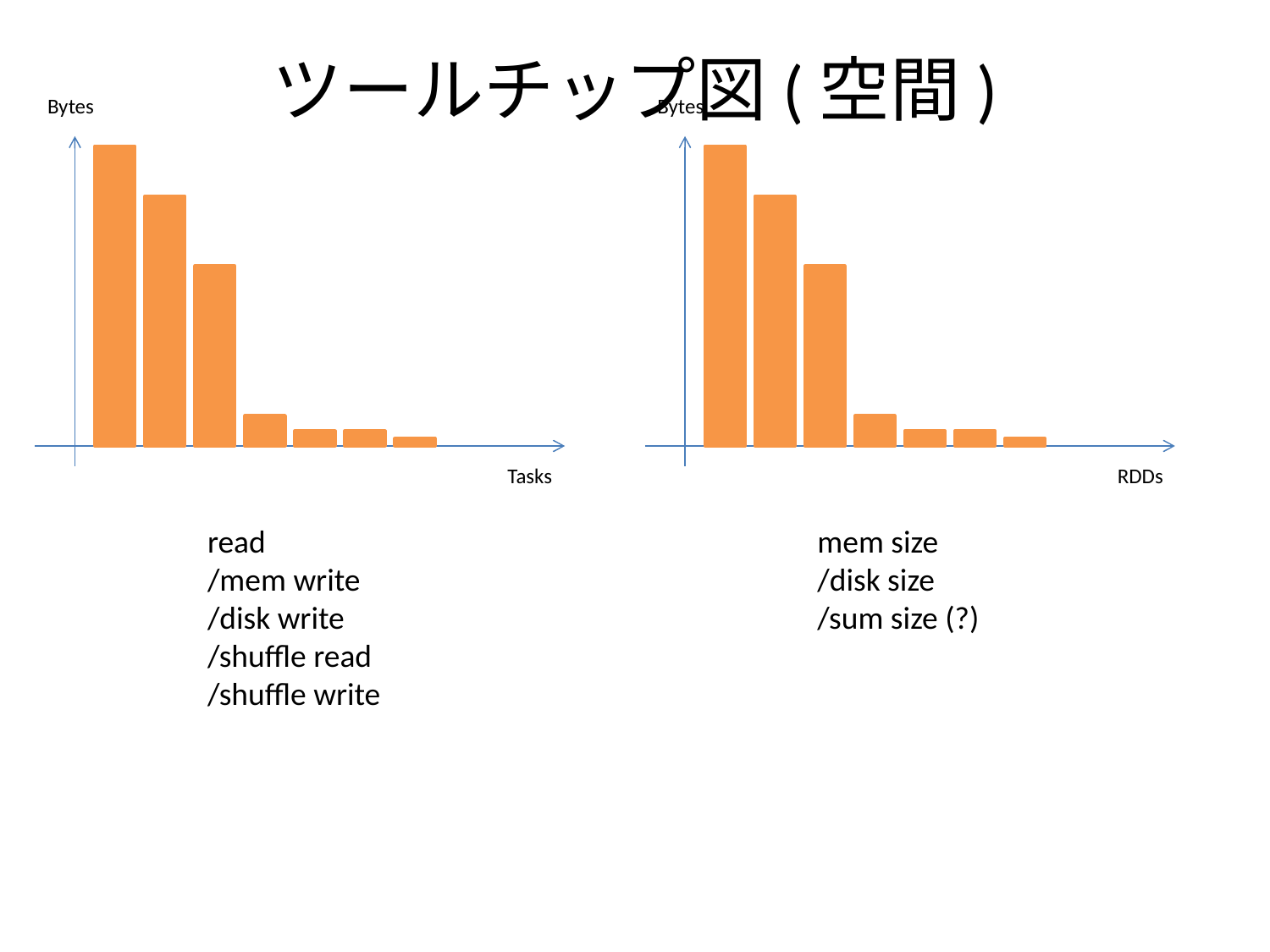

# ツールチップ図(空間)
Bytes

Tasks
read
/mem write
/disk write
/shuffle read
/shuffle write
Bytes

RDDs
mem size
/disk size
/sum size (?)